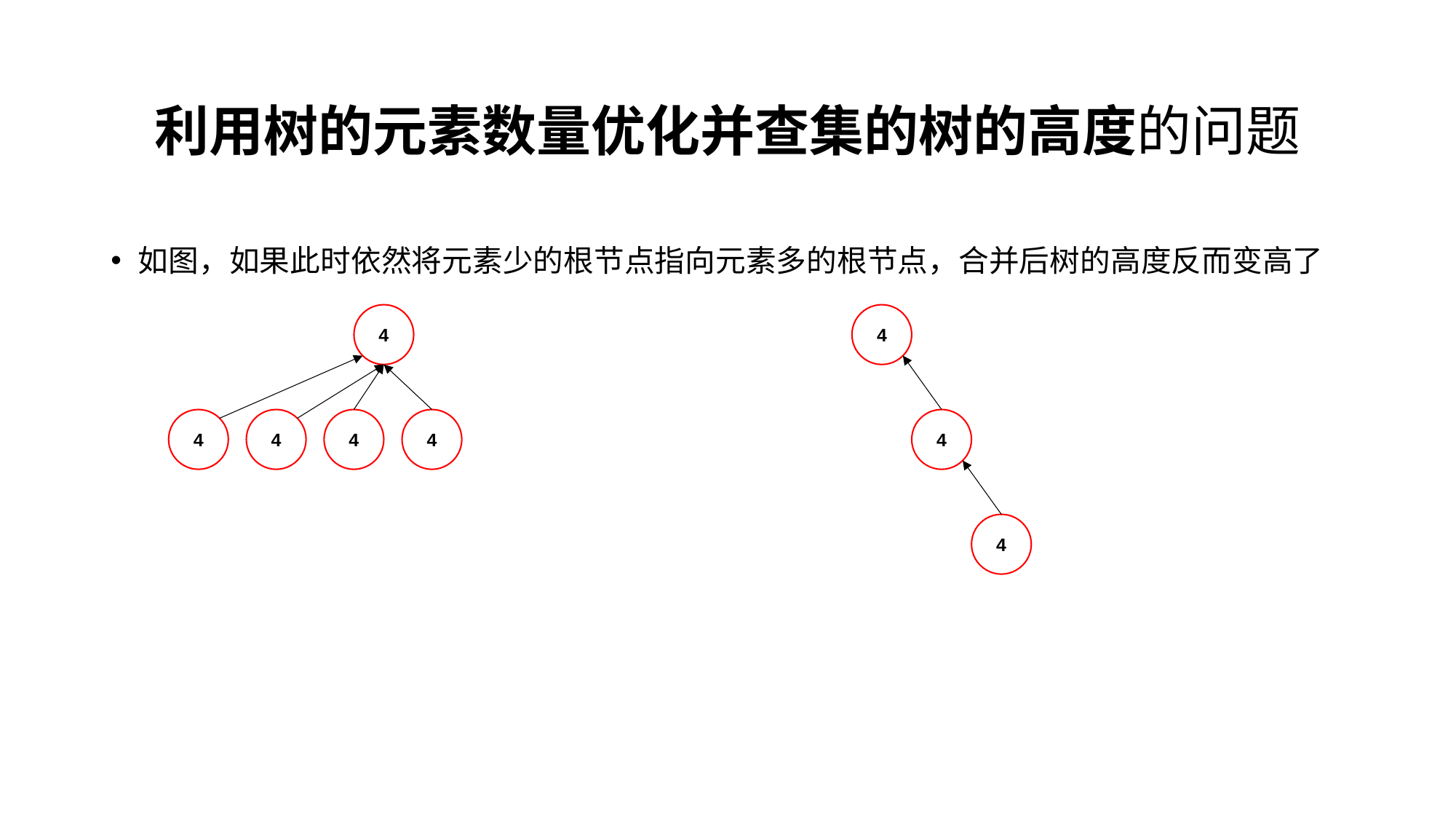

# 利用树的元素数量优化并查集的树的高度的问题
如图，如果此时依然将元素少的根节点指向元素多的根节点，合并后树的高度反而变高了
4
4
4
4
4
4
4
4